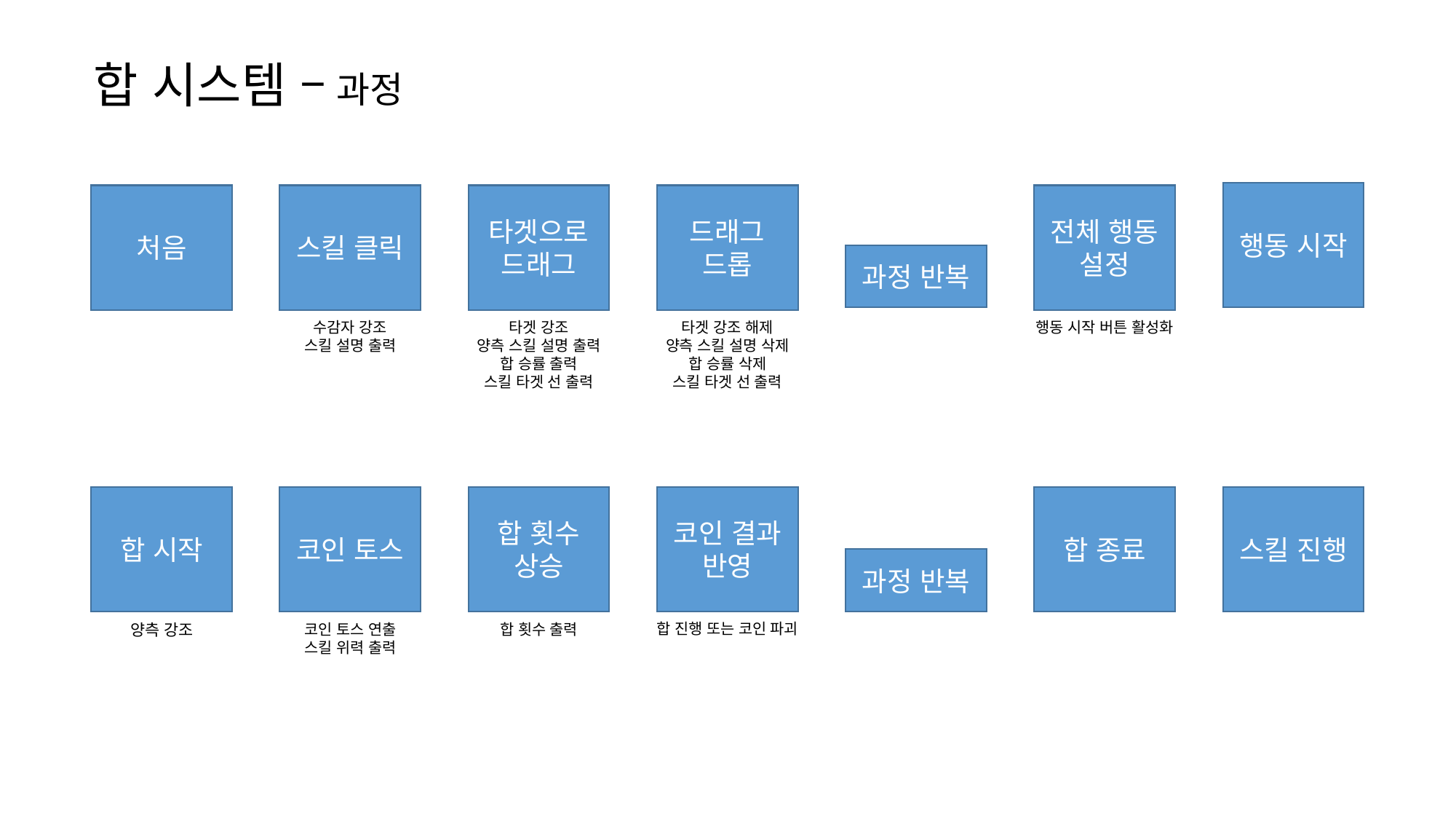

합 시스템 – 과정
행동 시작
처음
스킬 클릭
타겟으로 드래그
드래그 드롭
전체 행동 설정
과정 반복
수감자 강조
스킬 설명 출력
타겟 강조
양측 스킬 설명 출력
합 승률 출력
스킬 타겟 선 출력
타겟 강조 해제
양측 스킬 설명 삭제
합 승률 삭제
스킬 타겟 선 출력
행동 시작 버튼 활성화
합 시작
위력 판정
코인 토스
합 횟수 상승
코인 결과 반영
합 종료
스킬 진행
과정 반복
합 진행 또는 코인 파괴
양측 강조
코인 토스 연출
스킬 위력 출력
합 횟수 출력